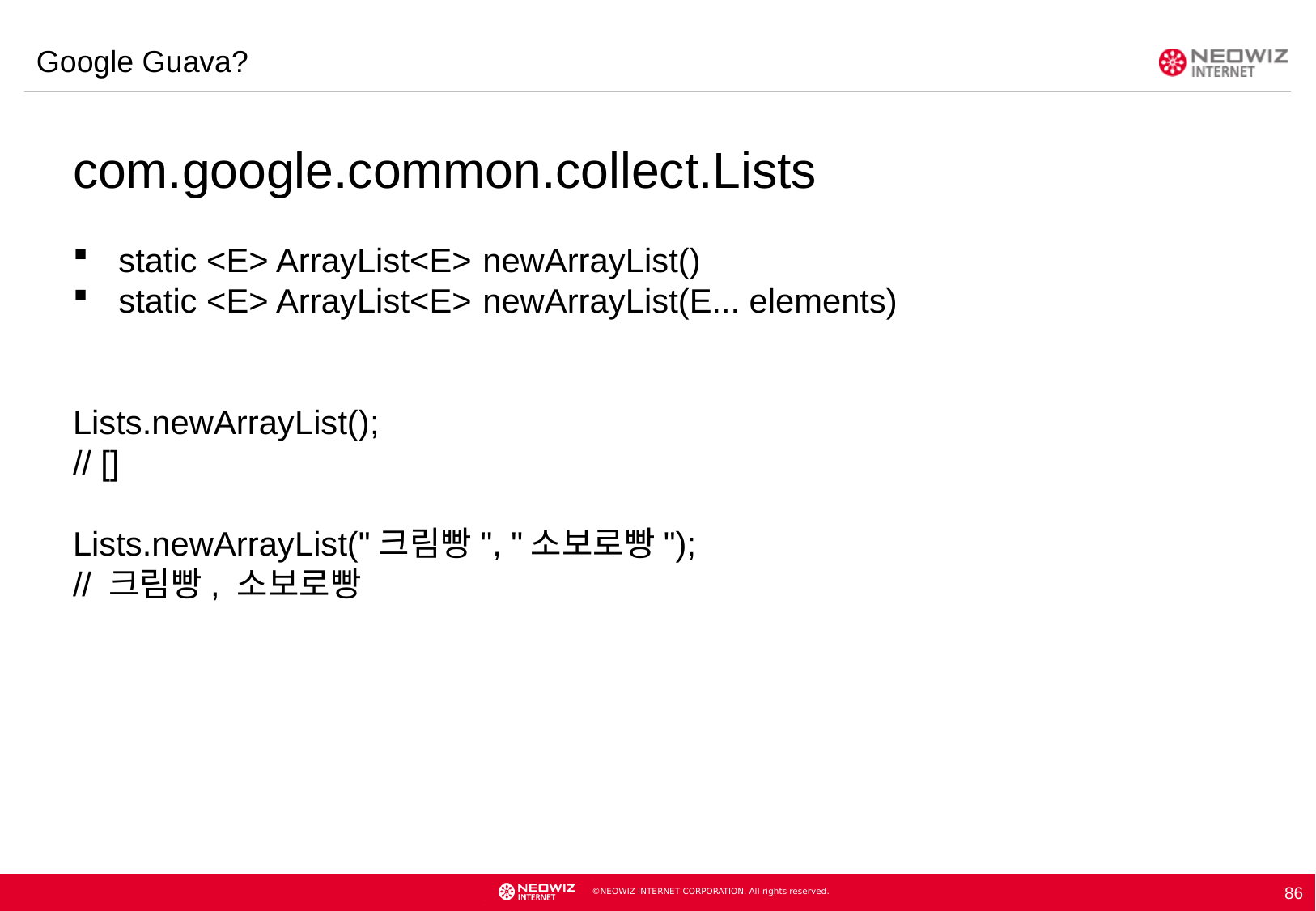

Google Guava?

com.google.common.collect.Lists

static <E> ArrayList<E>	newArrayList()
static <E> ArrayList<E>	newArrayList(E... elements)

Lists.newArrayList();
// []

Lists.newArrayList("크림빵", "소보로빵");
// 크림빵, 소보로빵
86